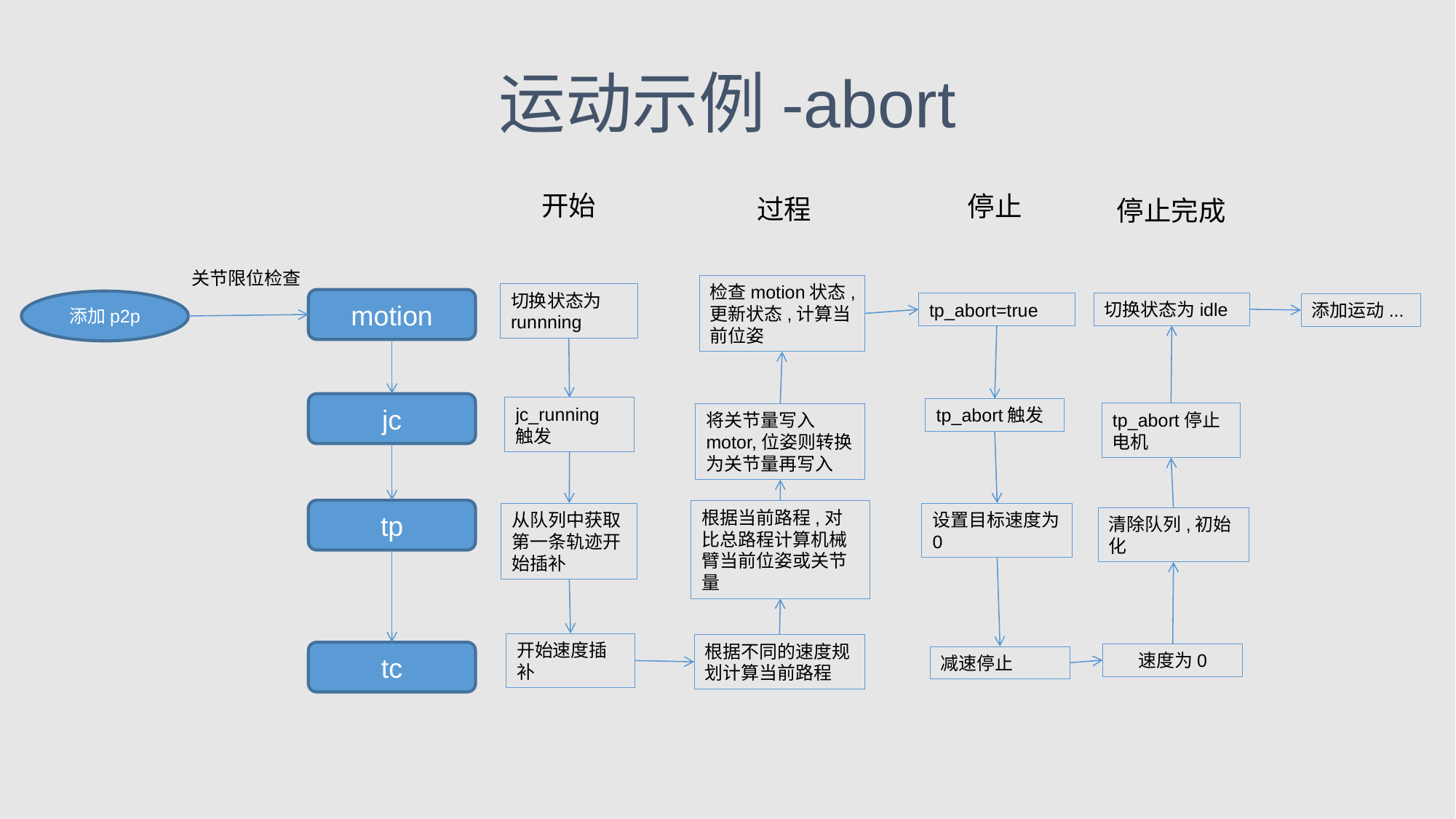

# 运动示例-abort
开始
停止
过程
停止完成
关节限位检查
检查motion状态,更新状态,计算当前位姿
切换状态为runnning
motion
添加p2p
切换状态为idle
tp_abort=true
添加运动...
jc
jc_running 触发
tp_abort触发
tp_abort停止电机
将关节量写入motor,位姿则转换为关节量再写入
tp
根据当前路程,对比总路程计算机械臂当前位姿或关节量
从队列中获取第一条轨迹开始插补
设置目标速度为0
清除队列,初始化
开始速度插补
根据不同的速度规划计算当前路程
tc
速度为0
减速停止